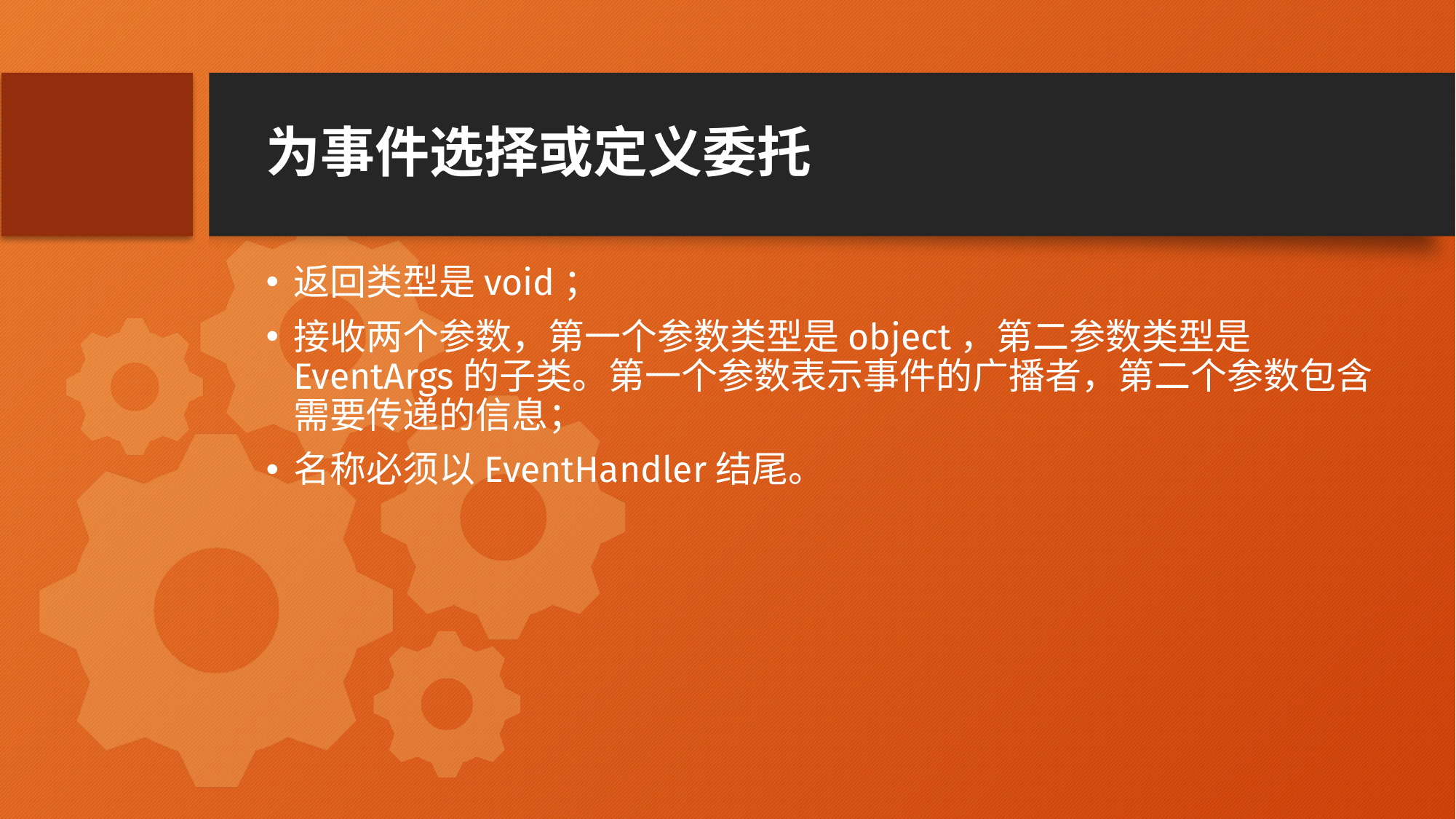

# 为事件选择或定义委托
返回类型是void；
接收两个参数，第一个参数类型是object，第二参数类型是EventArgs的子类。第一个参数表示事件的广播者，第二个参数包含需要传递的信息；
名称必须以EventHandler结尾。